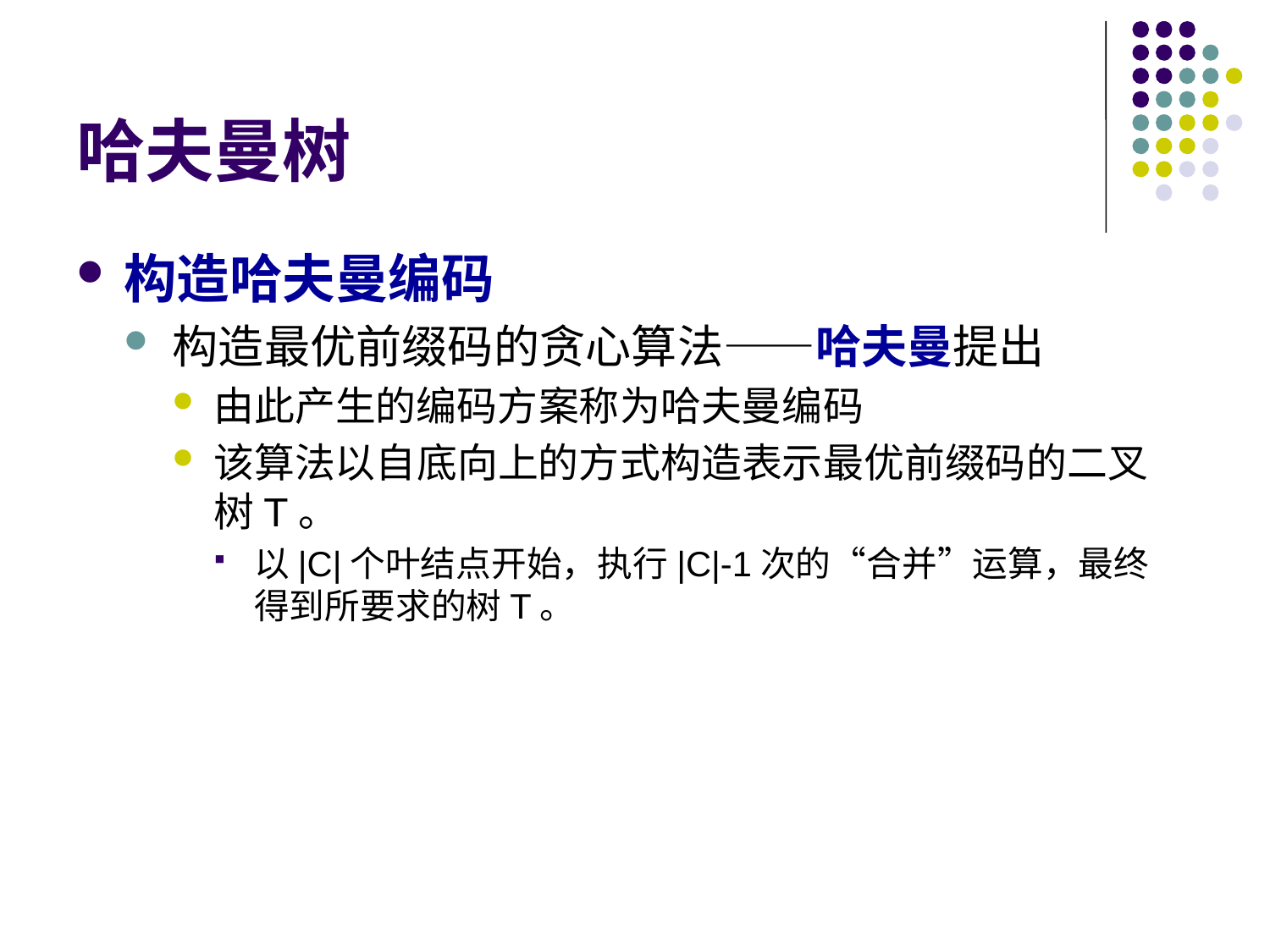

# 哈夫曼树
构造哈夫曼编码
构造最优前缀码的贪心算法——哈夫曼提出
由此产生的编码方案称为哈夫曼编码
该算法以自底向上的方式构造表示最优前缀码的二叉树T。
以|C|个叶结点开始，执行|C|-1次的“合并”运算，最终得到所要求的树T。